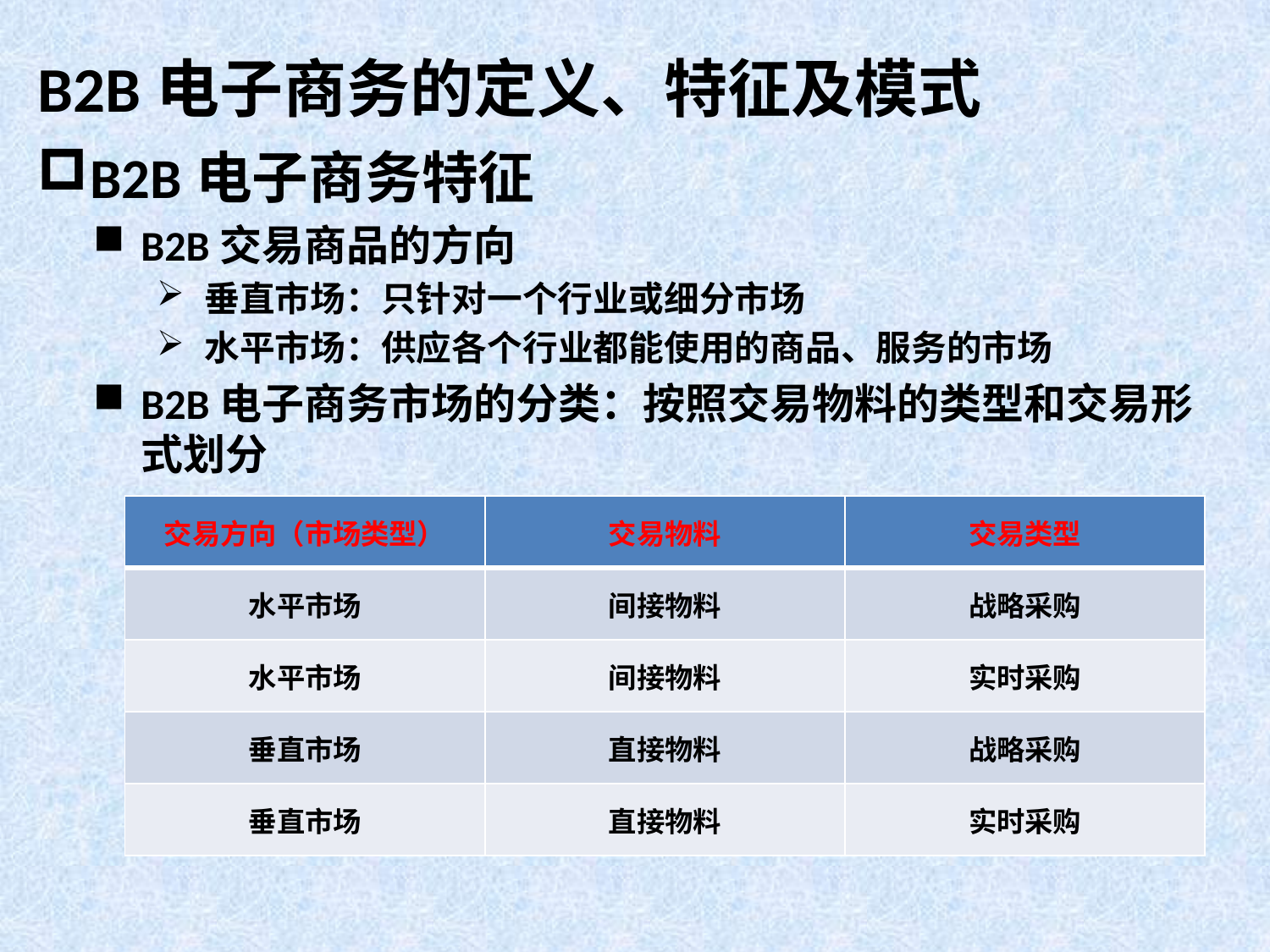

# B2B电子商务的定义、特征及模式
B2B电子商务特征
B2B交易商品的方向
垂直市场：只针对一个行业或细分市场
水平市场：供应各个行业都能使用的商品、服务的市场
B2B电子商务市场的分类：按照交易物料的类型和交易形式划分

| 交易方向（市场类型） | 交易物料 | 交易类型 |
| --- | --- | --- |
| 水平市场 | 间接物料 | 战略采购 |
| 水平市场 | 间接物料 | 实时采购 |
| 垂直市场 | 直接物料 | 战略采购 |
| 垂直市场 | 直接物料 | 实时采购 |